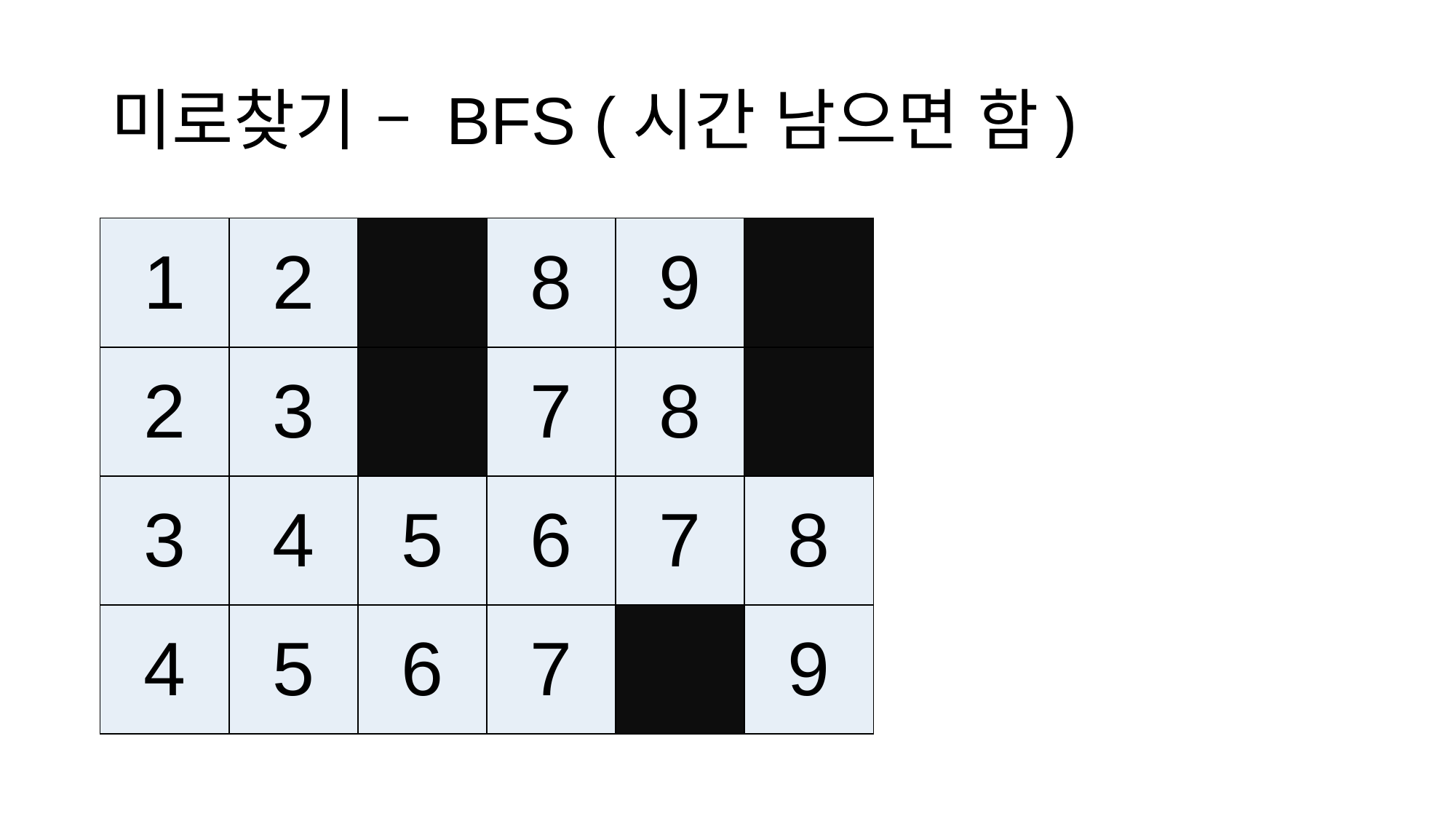

# 미로찾기 – BFS (시간 남으면 함)
| 1 | 2 |  | 8 | 9 |  |
| --- | --- | --- | --- | --- | --- |
| 2 | 3 |  | 7 | 8 |  |
| 3 | 4 | 5 | 6 | 7 | 8 |
| 4 | 5 | 6 | 7 |  | 9 |